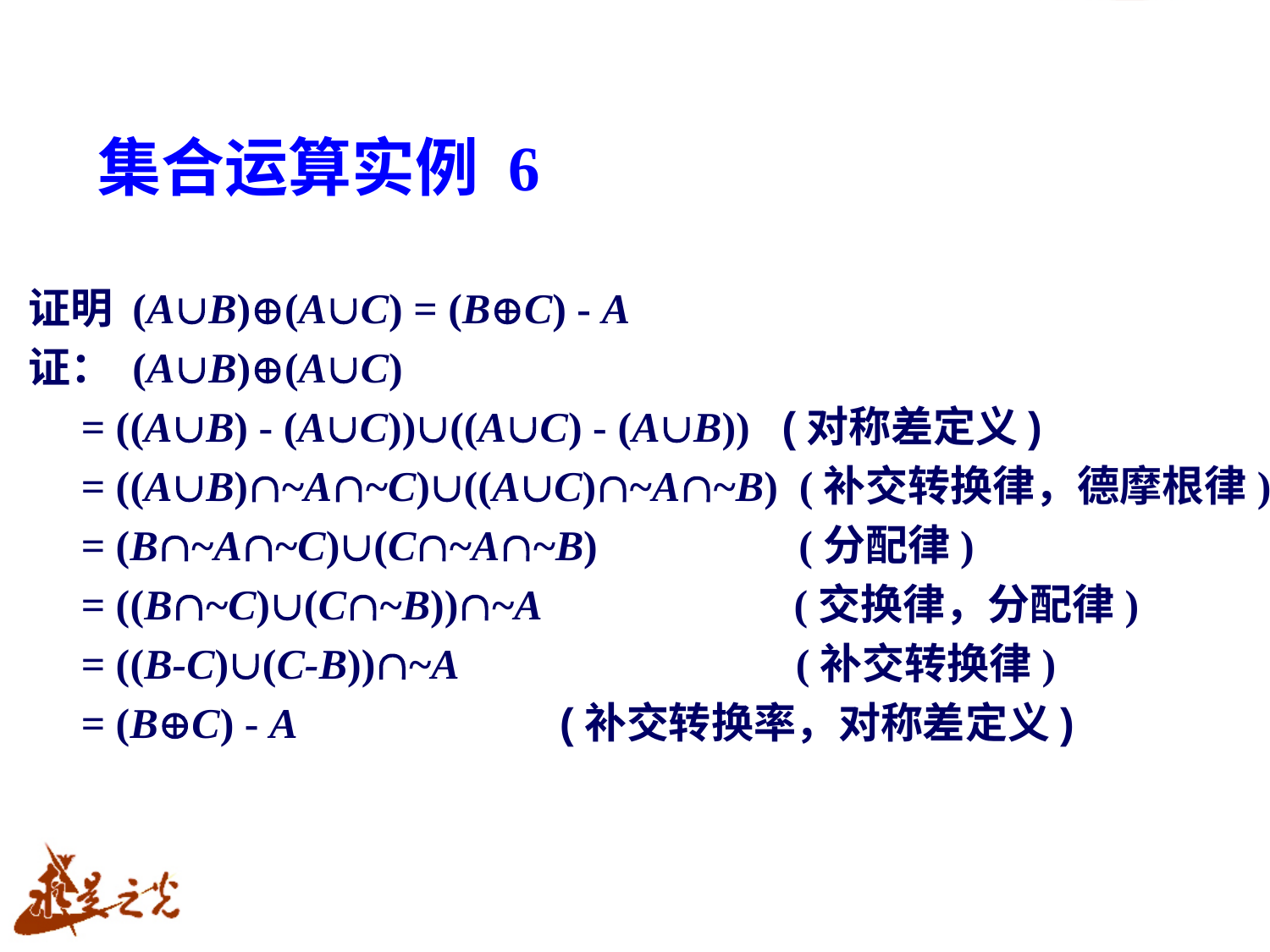

# 集合运算实例 6
证明 (A∪B)⊕(A∪C) = (B⊕C) - A
证： (A∪B)⊕(A∪C)
     = ((A∪B) - (A∪C))∪((A∪C) - (A∪B))   (对称差定义)
     = ((A∪B)∩~A∩~C)∪((A∪C)∩~A∩~B)  (补交转换律，德摩根律)
     = (B∩~A∩~C)∪(C∩~A∩~B)                   (分配律)
     = ((B∩~C)∪(C∩~B))∩~A                        (交换律，分配律)
     = ((B-C)∪(C-B))∩~A                                (补交转换律)
     = (B⊕C) - A                         (补交转换率，对称差定义)
29